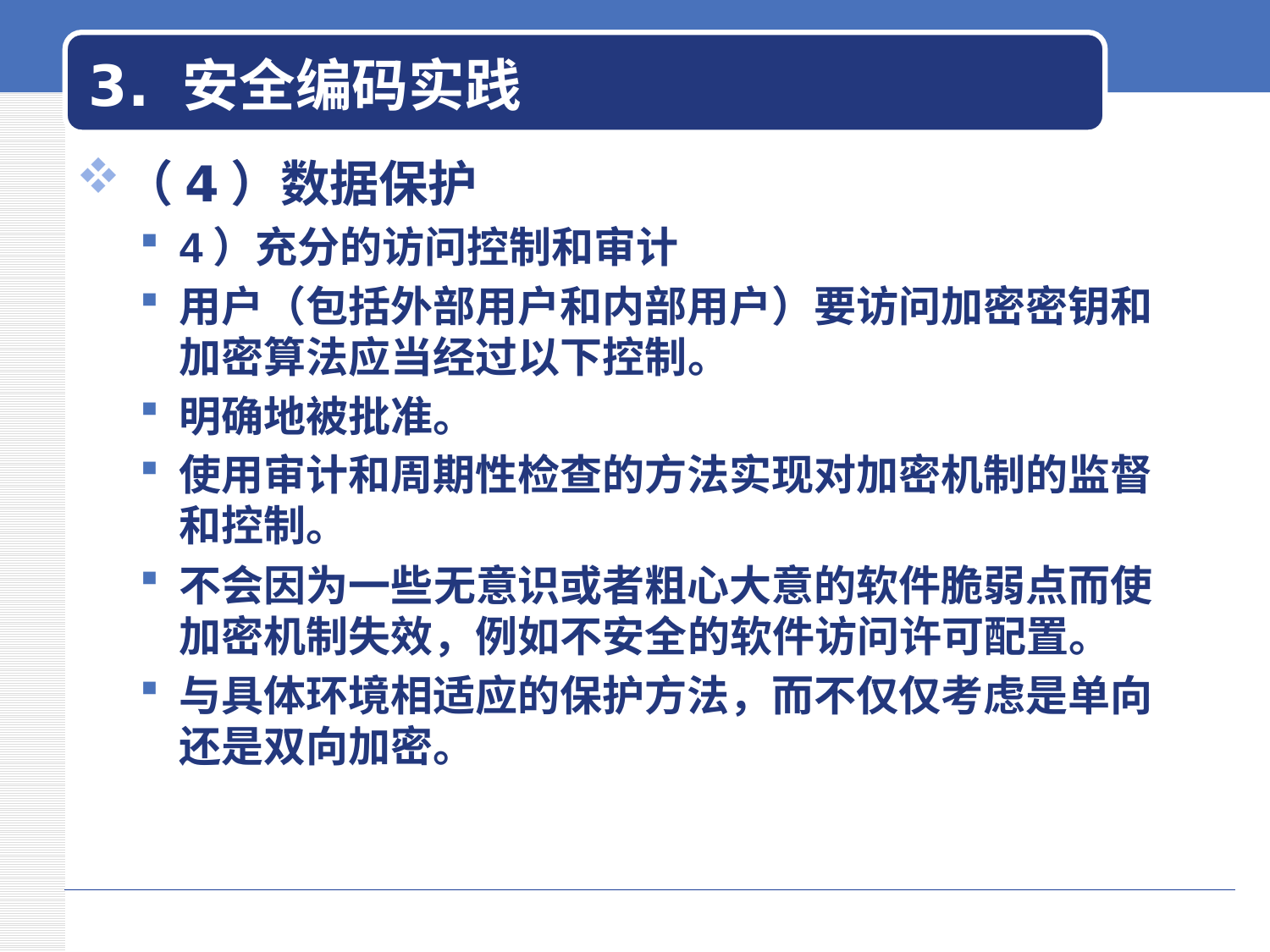

# 3. 安全编码实践
（4）数据保护
4）充分的访问控制和审计
用户（包括外部用户和内部用户）要访问加密密钥和加密算法应当经过以下控制。
明确地被批准。
使用审计和周期性检查的方法实现对加密机制的监督和控制。
不会因为一些无意识或者粗心大意的软件脆弱点而使加密机制失效，例如不安全的软件访问许可配置。
与具体环境相适应的保护方法，而不仅仅考虑是单向还是双向加密。